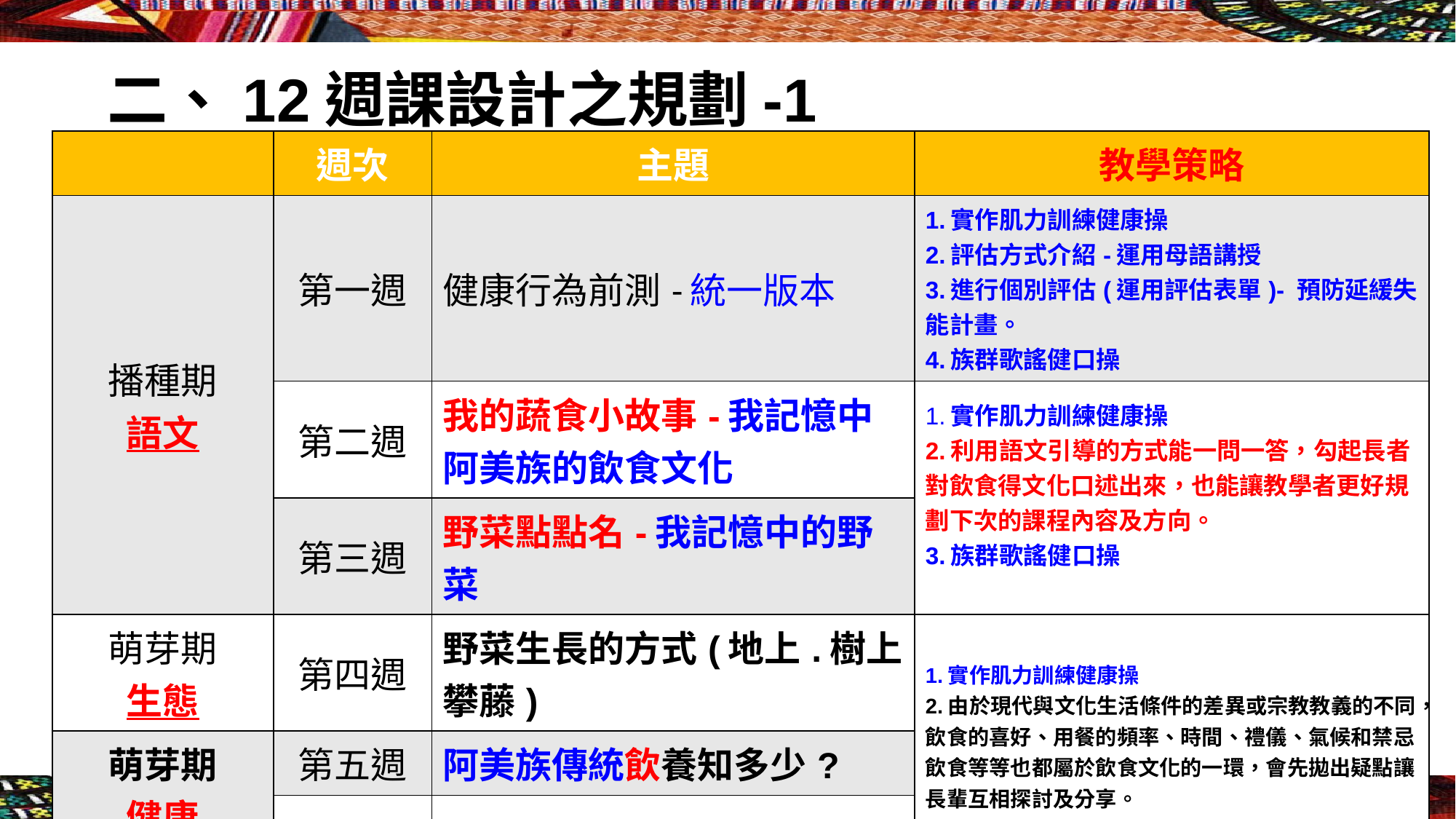

# 二、12週課設計之規劃-1
|  | 週次 | 主題 | 教學策略 |
| --- | --- | --- | --- |
| 播種期 語文 | 第一週 | 健康行為前測-統一版本 | 1.實作肌力訓練健康操 2.評估方式介紹-運用母語講授 3.進行個別評估(運用評估表單)- 預防延緩失 能計畫。 4.族群歌謠健口操 |
|  | 第二週 | 我的蔬食小故事-我記憶中阿美族的飲食文化 | 1.實作肌力訓練健康操 2.利用語文引導的方式能一問一答，勾起長者對飲食得文化口述出來，也能讓教學者更好規劃下次的課程內容及方向。 3.族群歌謠健口操 |
|  | 第三週 | 野菜點點名-我記憶中的野菜 |  |
| 萌芽期 生態 | 第四週 | 野菜生長的方式(地上.樹上.攀藤) | 1.實作肌力訓練健康操 2.由於現代與文化生活條件的差異或宗教教義的不同，飲食的喜好、用餐的頻率、時間、禮儀、氣候和禁忌飲食等等也都屬於飲食文化的一環，會先拋出疑點讓長輩互相探討及分享。 3.族群歌謠健口操 |
| 萌芽期 健康 | 第五週 | 阿美族傳統飲養知多少? |  |
|  | 第六週 | 我的餐盤-阿美族的餐盤 |  |